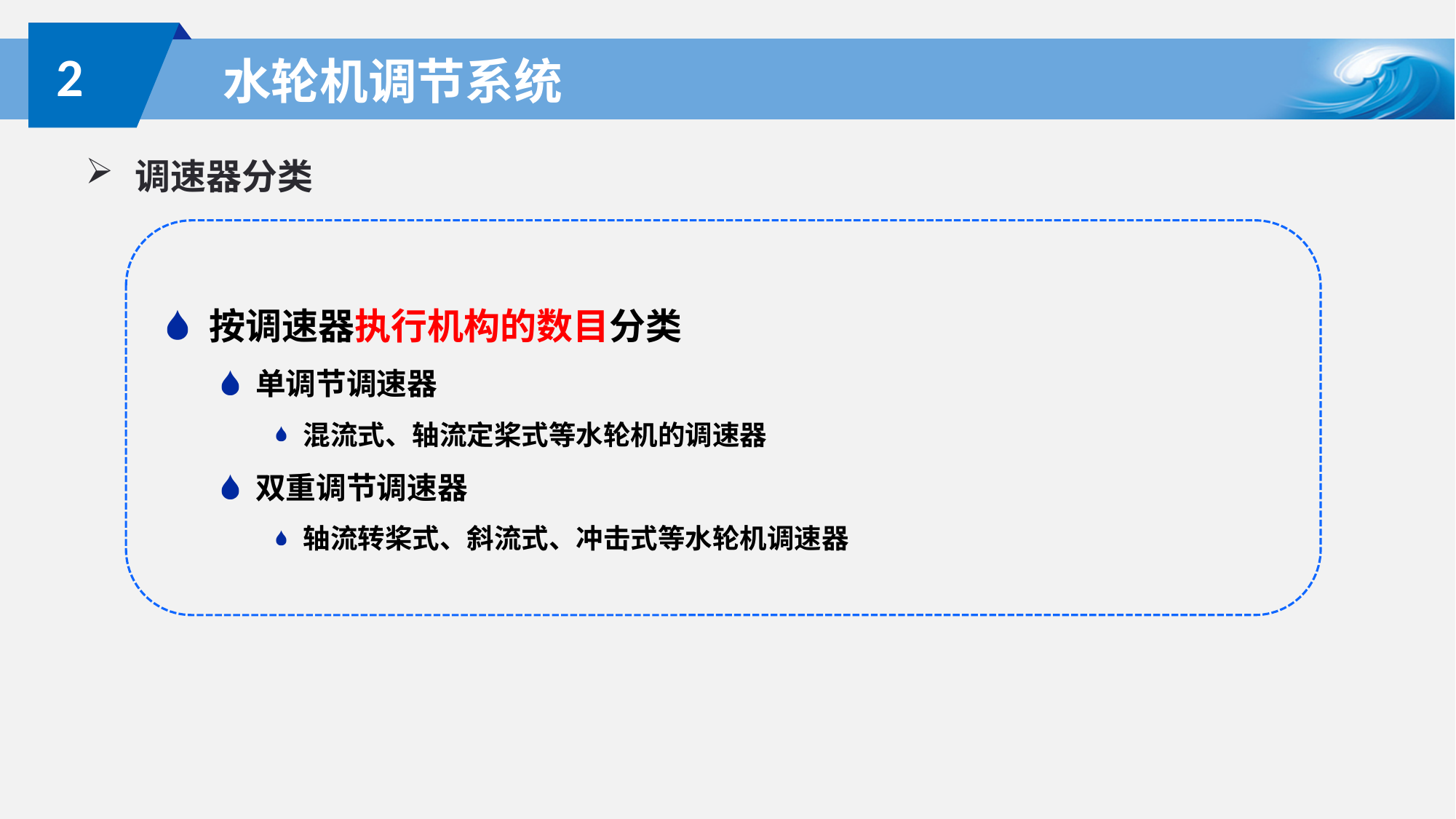

2
# 水轮机调节系统
调速器分类
按调速器执行机构的数目分类
单调节调速器
混流式、轴流定桨式等水轮机的调速器
双重调节调速器
轴流转桨式、斜流式、冲击式等水轮机调速器